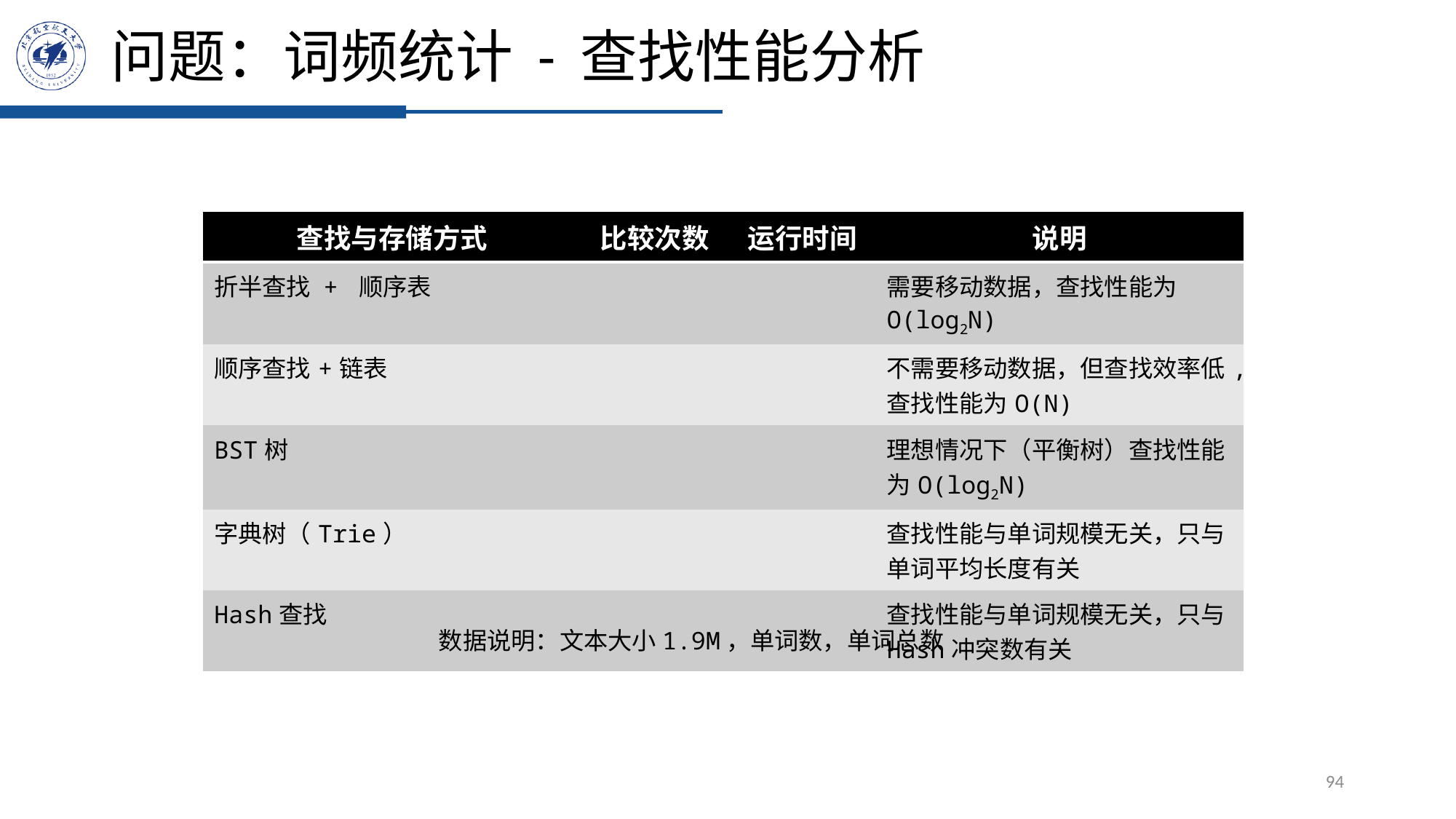

# 问题：词频统计 - 查找性能分析
| 查找与存储方式 | 比较次数 | 运行时间 | 说明 |
| --- | --- | --- | --- |
| 折半查找 + 顺序表 |  |  | 需要移动数据，查找性能为O(log2N) |
| 顺序查找+链表 |  |  | 不需要移动数据，但查找效率低,查找性能为O(N) |
| BST树 |  |  | 理想情况下（平衡树）查找性能为O(log2N) |
| 字典树（Trie） |  |  | 查找性能与单词规模无关，只与单词平均长度有关 |
| Hash查找 |  |  | 查找性能与单词规模无关，只与Hash冲突数有关 |
数据说明：文本大小1.9M，单词数，单词总数
94